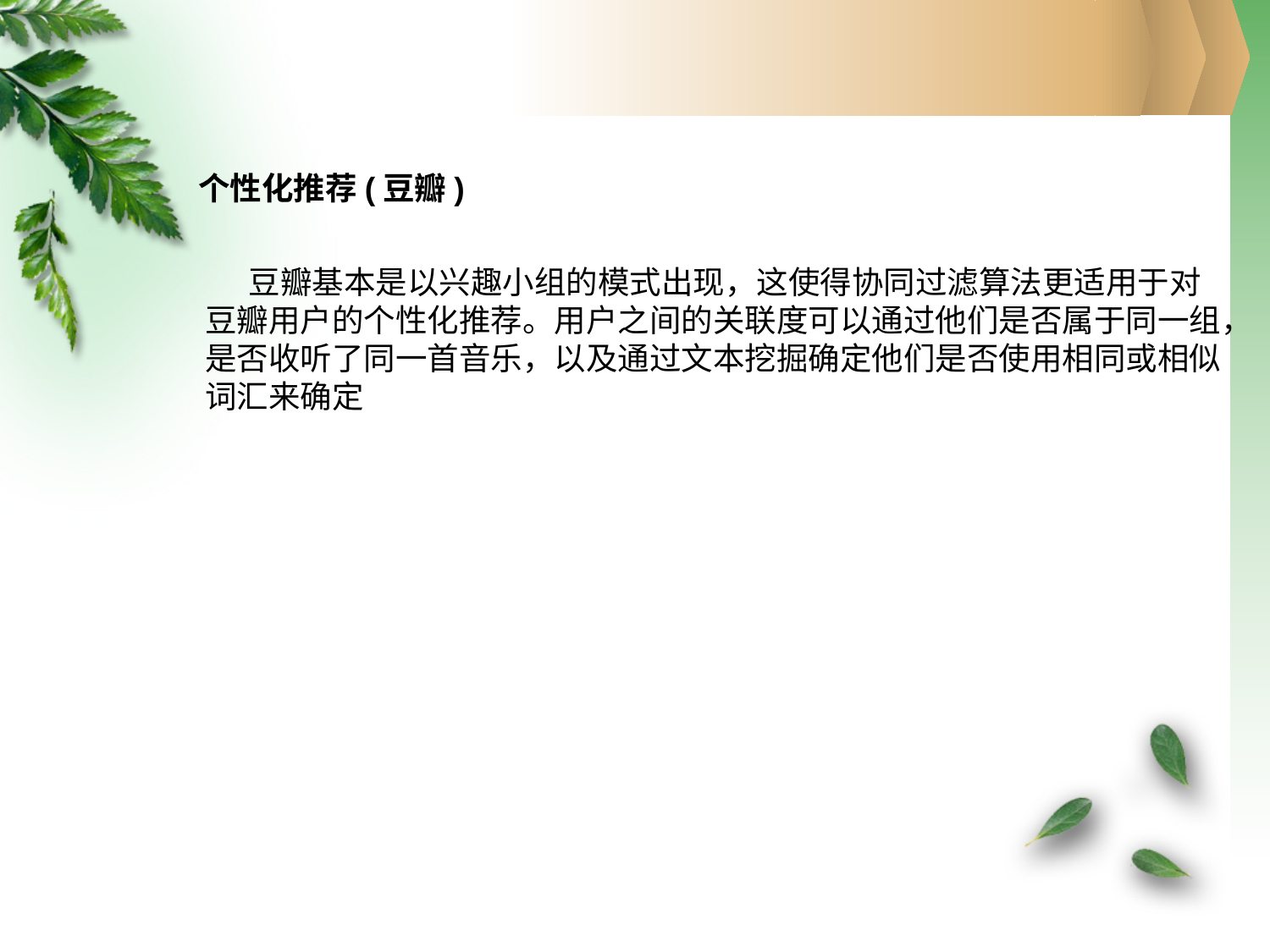

个性化推荐(豆瓣)
     豆瓣基本是以兴趣小组的模式出现，这使得协同过滤算法更适用于对
豆瓣用户的个性化推荐。用户之间的关联度可以通过他们是否属于同一组，
是否收听了同一首音乐，以及通过文本挖掘确定他们是否使用相同或相似
词汇来确定